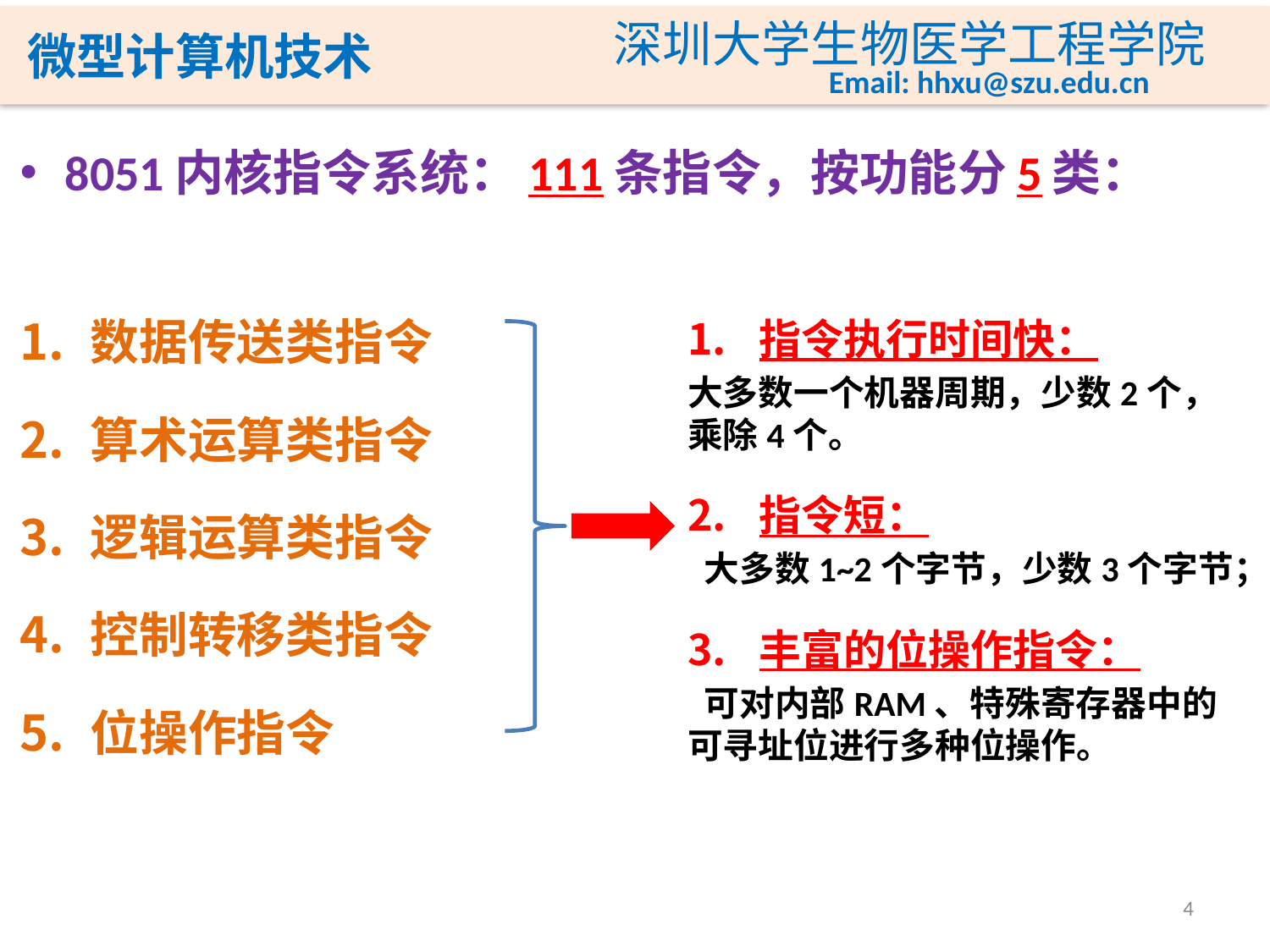

8051内核指令系统：111条指令，按功能分5类：
数据传送类指令
算术运算类指令
逻辑运算类指令
控制转移类指令
位操作指令
指令执行时间快：
大多数一个机器周期，少数2个，乘除4个。
指令短：
 大多数1~2个字节，少数3个字节；
丰富的位操作指令：
 可对内部RAM、特殊寄存器中的可寻址位进行多种位操作。

4